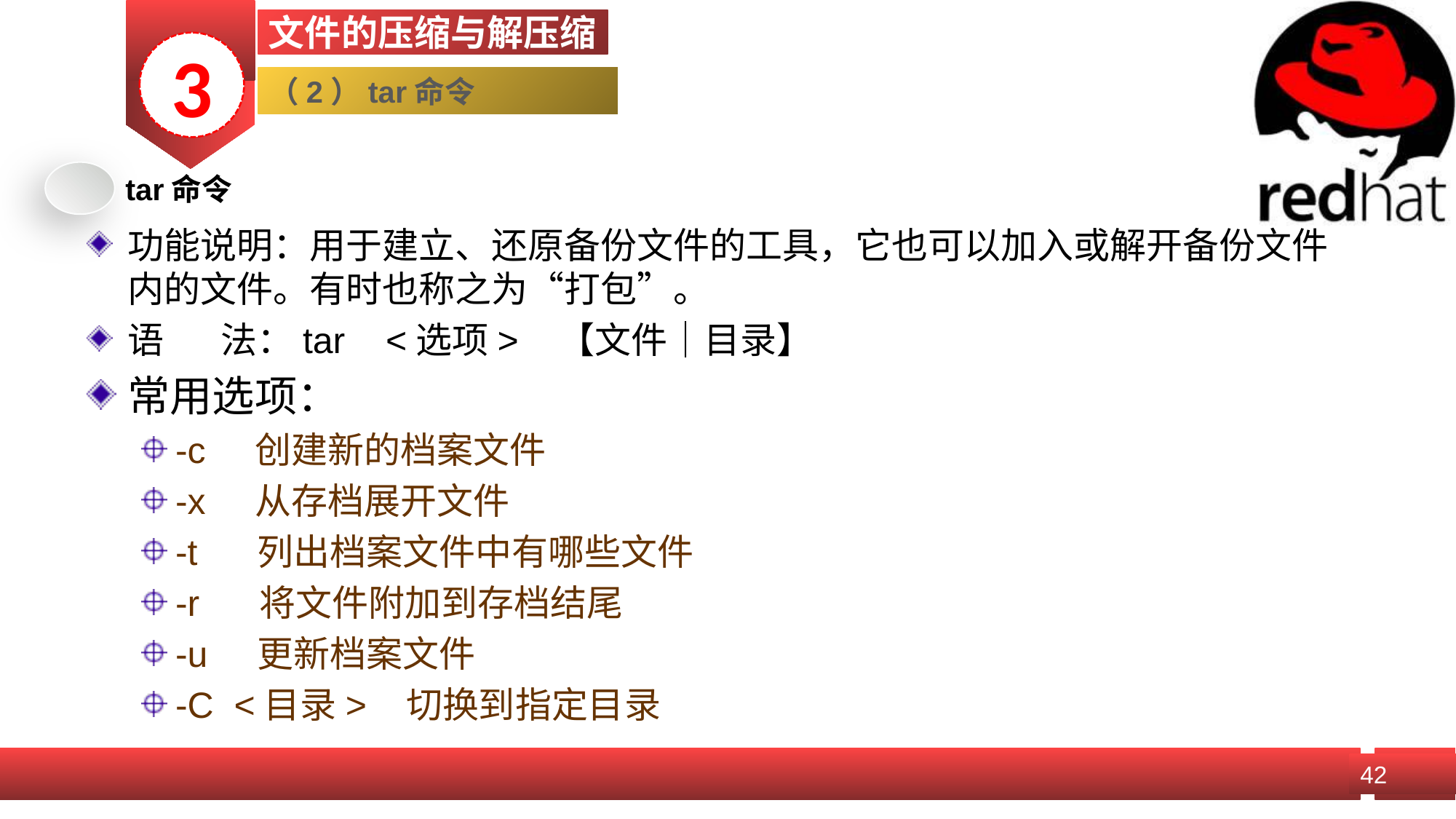

文件的压缩与解压缩
3
（2）tar命令

tar命令
功能说明：用于建立、还原备份文件的工具，它也可以加入或解开备份文件内的文件。有时也称之为“打包”。
语       法：tar    <选项>   【文件｜目录】
常用选项：
-c    创建新的档案文件
-x    从存档展开文件
-t     列出档案文件中有哪些文件
-r     将文件附加到存档结尾
-u    更新档案文件
-C  <目录>   切换到指定目录